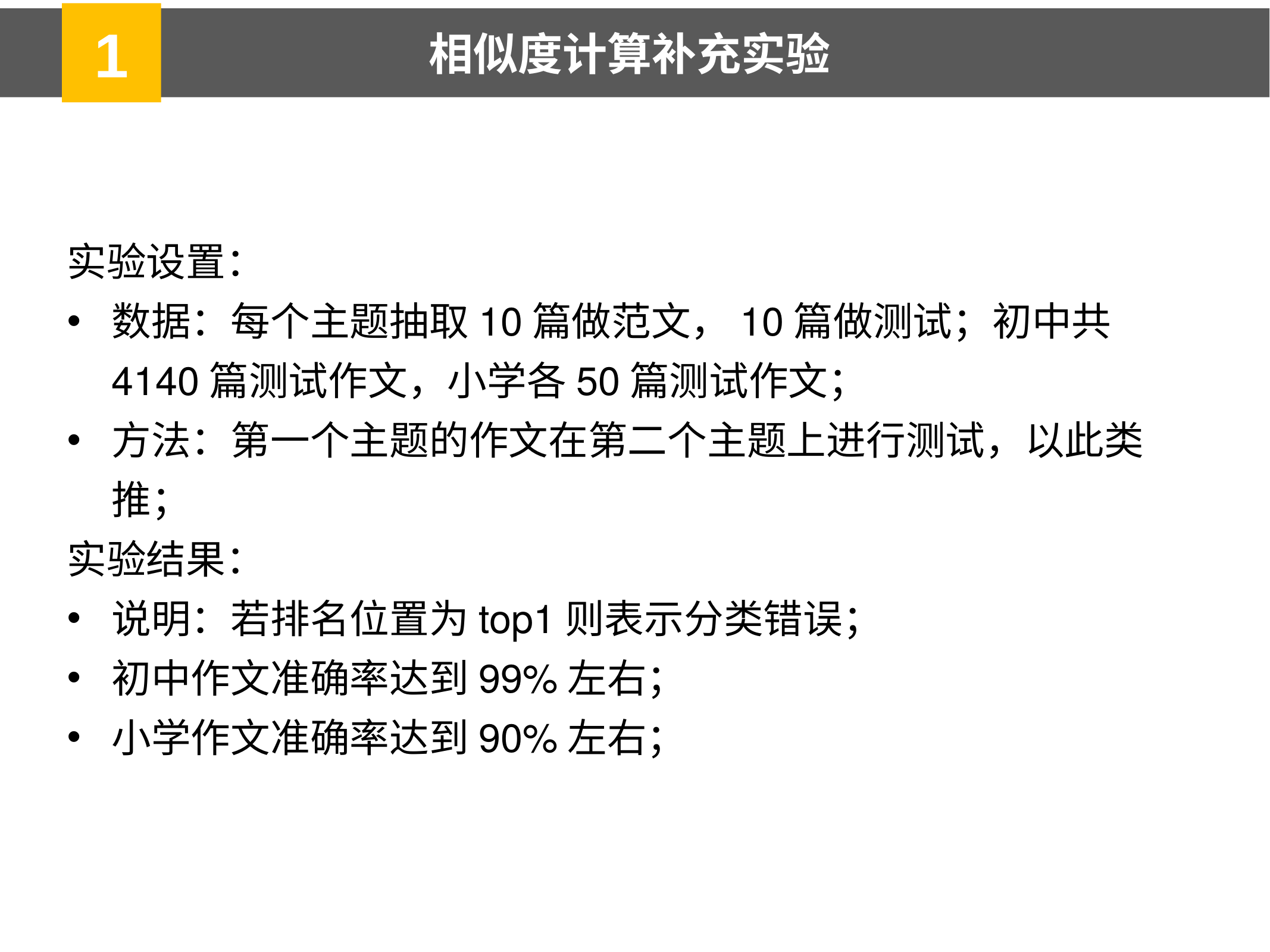

1

相似度计算补充实验
实验设置：
数据：每个主题抽取10篇做范文，10篇做测试；初中共4140篇测试作文，小学各50篇测试作文；
方法：第一个主题的作文在第二个主题上进行测试，以此类推；
实验结果：
说明：若排名位置为top1则表示分类错误；
初中作文准确率达到99%左右；
小学作文准确率达到90%左右；